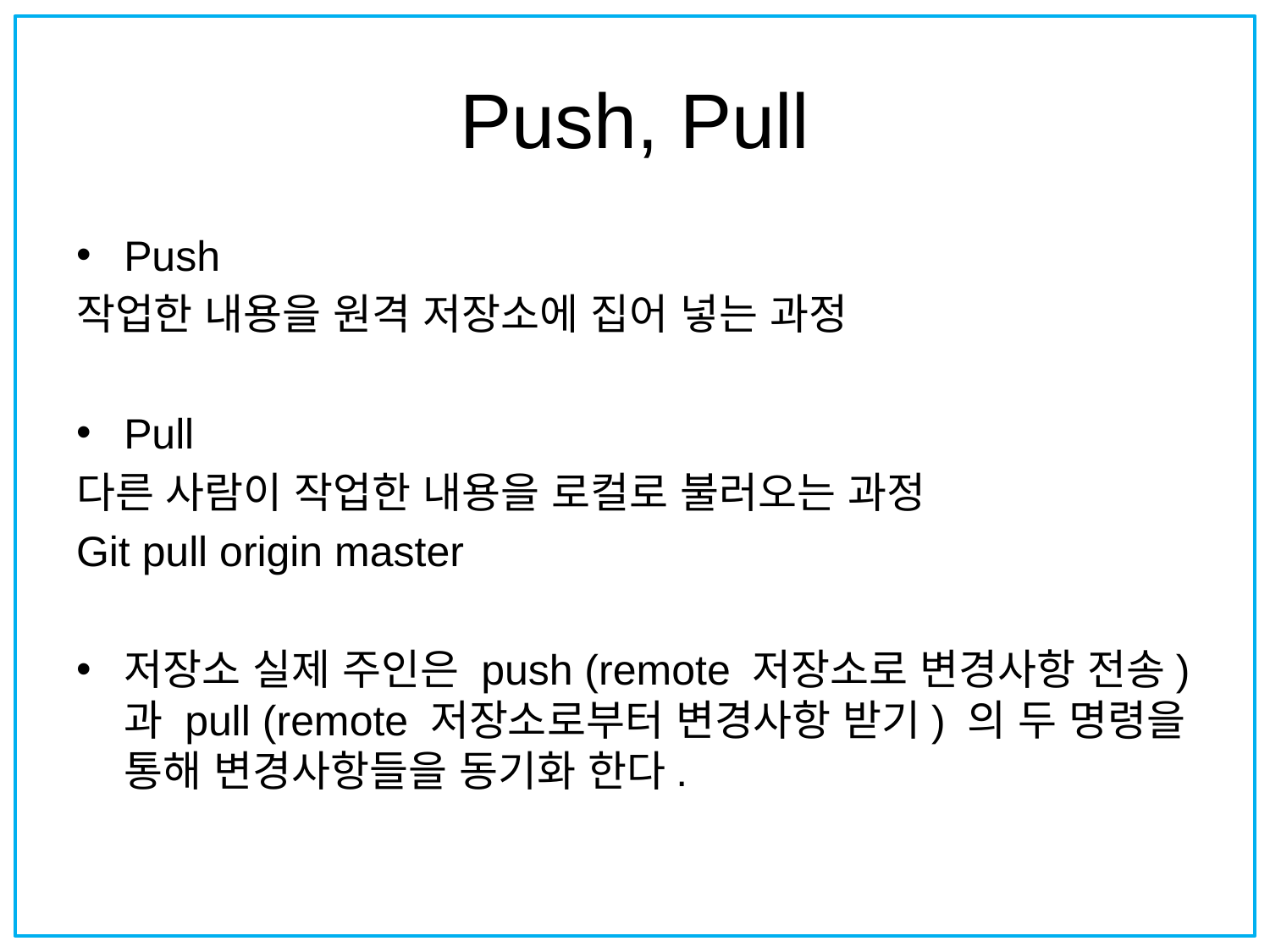

# Push, Pull
Push
작업한 내용을 원격 저장소에 집어 넣는 과정

Pull
다른 사람이 작업한 내용을 로컬로 불러오는 과정
Git pull origin master

저장소 실제 주인은 push (remote 저장소로 변경사항 전송) 과 pull (remote 저장소로부터 변경사항 받기) 의 두 명령을 통해 변경사항들을 동기화 한다.